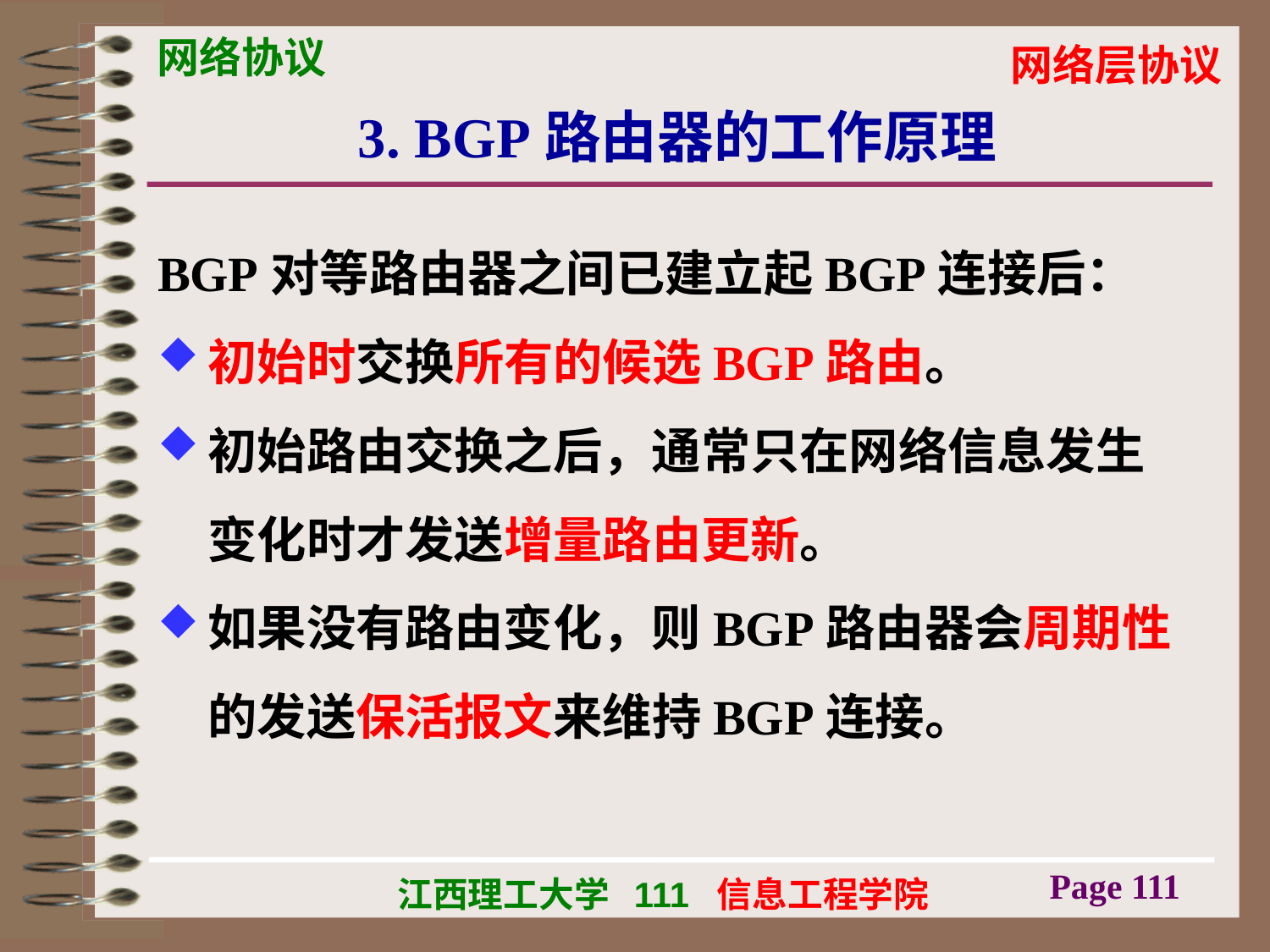

# 3. BGP路由器的工作原理
BGP对等路由器之间已建立起BGP连接后：
初始时交换所有的候选BGP路由。
初始路由交换之后，通常只在网络信息发生变化时才发送增量路由更新。
如果没有路由变化，则BGP路由器会周期性的发送保活报文来维持BGP连接。
Page 111